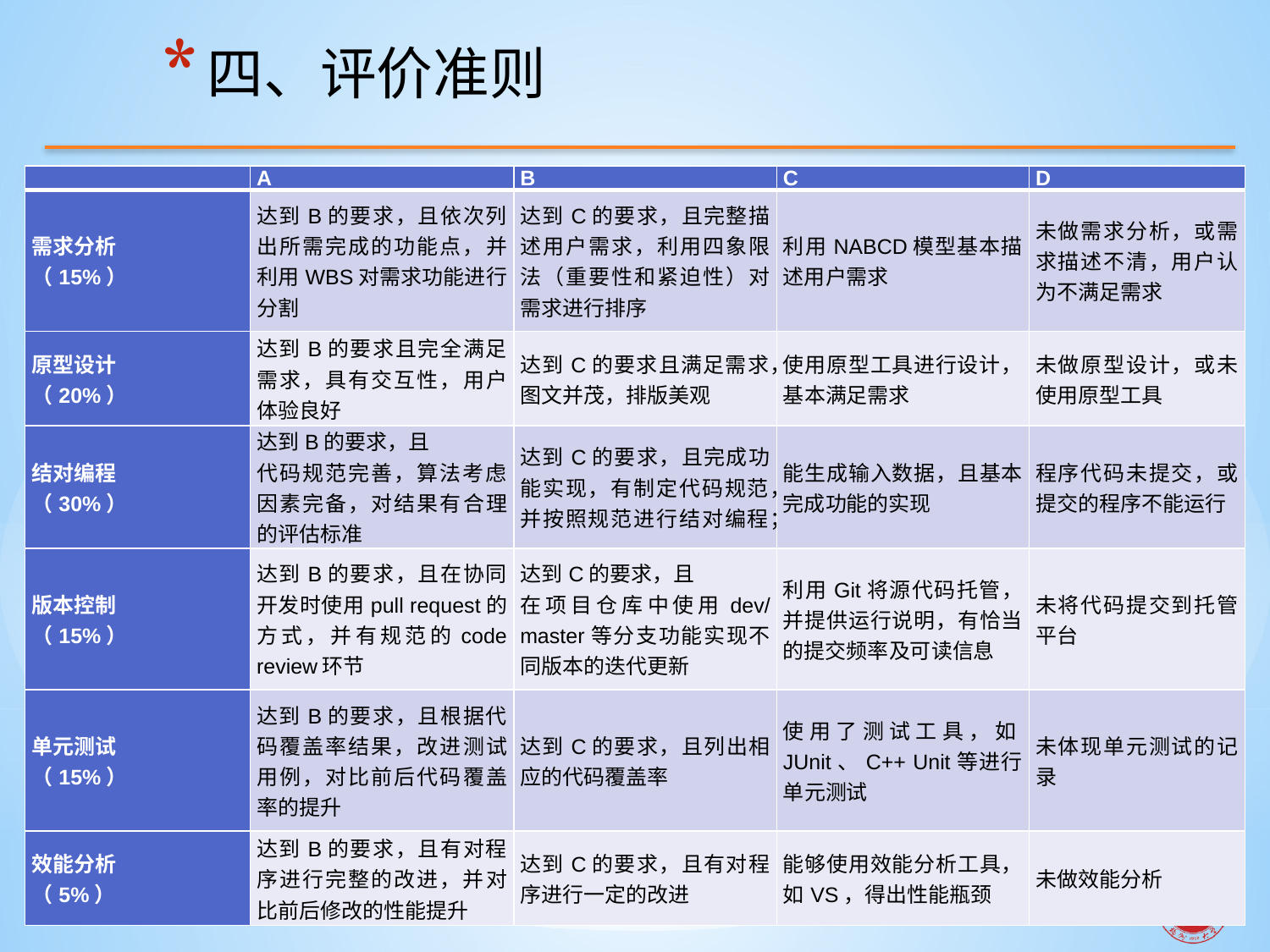

# 四、评价准则
|  | A | B | C | D |
| --- | --- | --- | --- | --- |
| 需求分析 （15%） | 达到B的要求，且依次列出所需完成的功能点，并利用WBS对需求功能进行分割 | 达到C的要求，且完整描述用户需求，利用四象限法（重要性和紧迫性）对需求进行排序 | 利用NABCD模型基本描述用户需求 | 未做需求分析，或需求描述不清，用户认为不满足需求 |
| 原型设计 （20%） | 达到B的要求且完全满足需求，具有交互性，用户体验良好 | 达到C的要求且满足需求，图文并茂，排版美观 | 使用原型工具进行设计，基本满足需求 | 未做原型设计，或未使用原型工具 |
| 结对编程 （30%） | 达到B的要求，且 代码规范完善，算法考虑因素完备，对结果有合理的评估标准 | 达到C的要求，且完成功能实现，有制定代码规范，并按照规范进行结对编程； | 能生成输入数据，且基本完成功能的实现 | 程序代码未提交，或提交的程序不能运行 |
| 版本控制 （15%） | 达到B的要求，且在协同开发时使用pull request的方式，并有规范的code review环节 | 达到C的要求，且 在项目仓库中使用dev/master等分支功能实现不同版本的迭代更新 | 利用Git将源代码托管，并提供运行说明，有恰当的提交频率及可读信息 | 未将代码提交到托管平台 |
| 单元测试 （15%） | 达到B的要求，且根据代码覆盖率结果，改进测试用例，对比前后代码覆盖率的提升 | 达到C的要求，且列出相应的代码覆盖率 | 使用了测试工具，如JUnit、C++ Unit等进行单元测试 | 未体现单元测试的记录 |
| 效能分析 （5%） | 达到B的要求，且有对程序进行完整的改进，并对比前后修改的性能提升 | 达到C的要求，且有对程序进行一定的改进 | 能够使用效能分析工具，如VS，得出性能瓶颈 | 未做效能分析 |